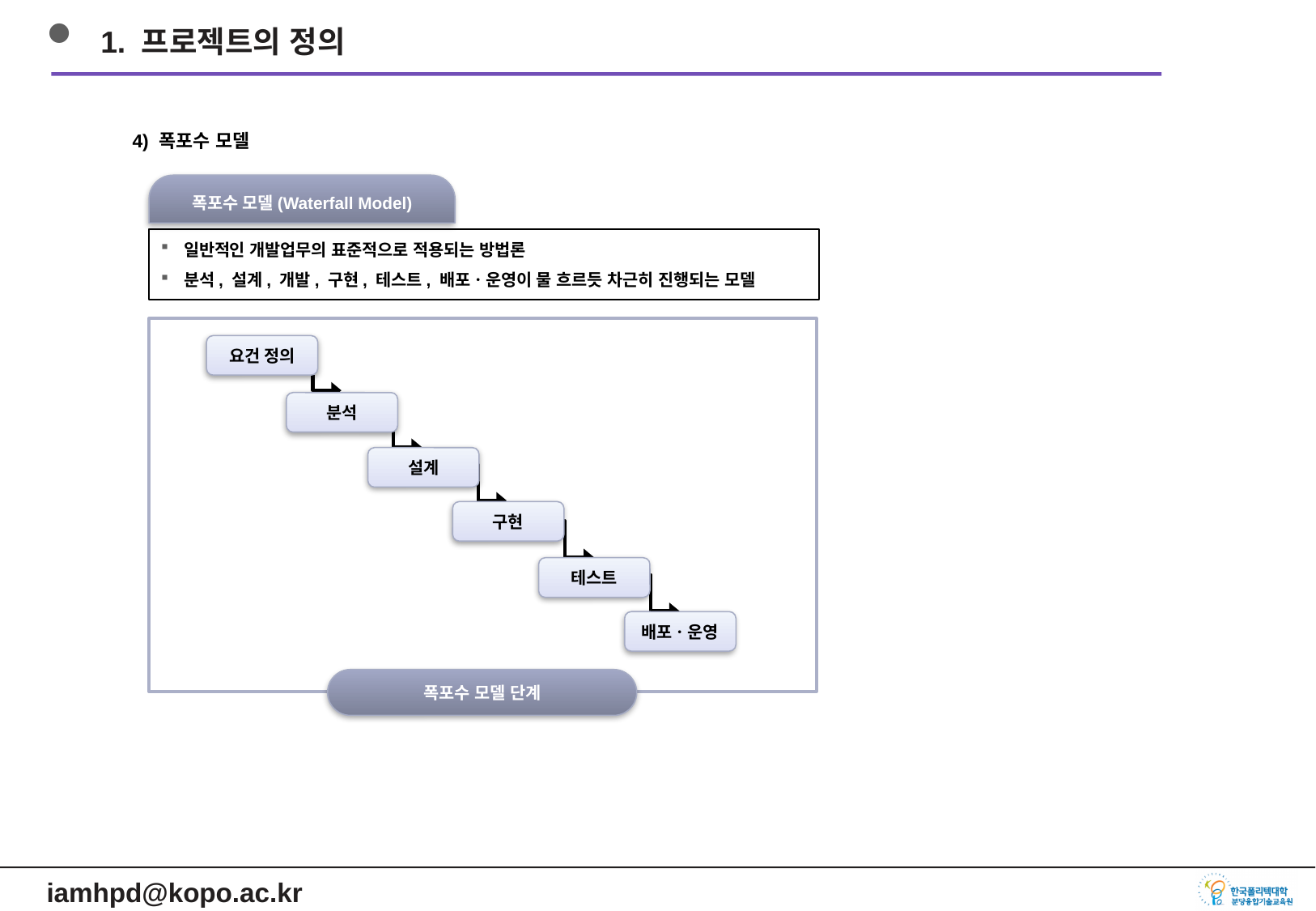

1. 프로젝트의 정의
4) 폭포수 모델
폭포수 모델(Waterfall Model)
일반적인 개발업무의 표준적으로 적용되는 방법론
분석, 설계, 개발, 구현, 테스트, 배포ㆍ운영이 물 흐르듯 차근히 진행되는 모델

요건 정의
분석
설계
구현
테스트
배포ㆍ운영
폭포수 모델 단계